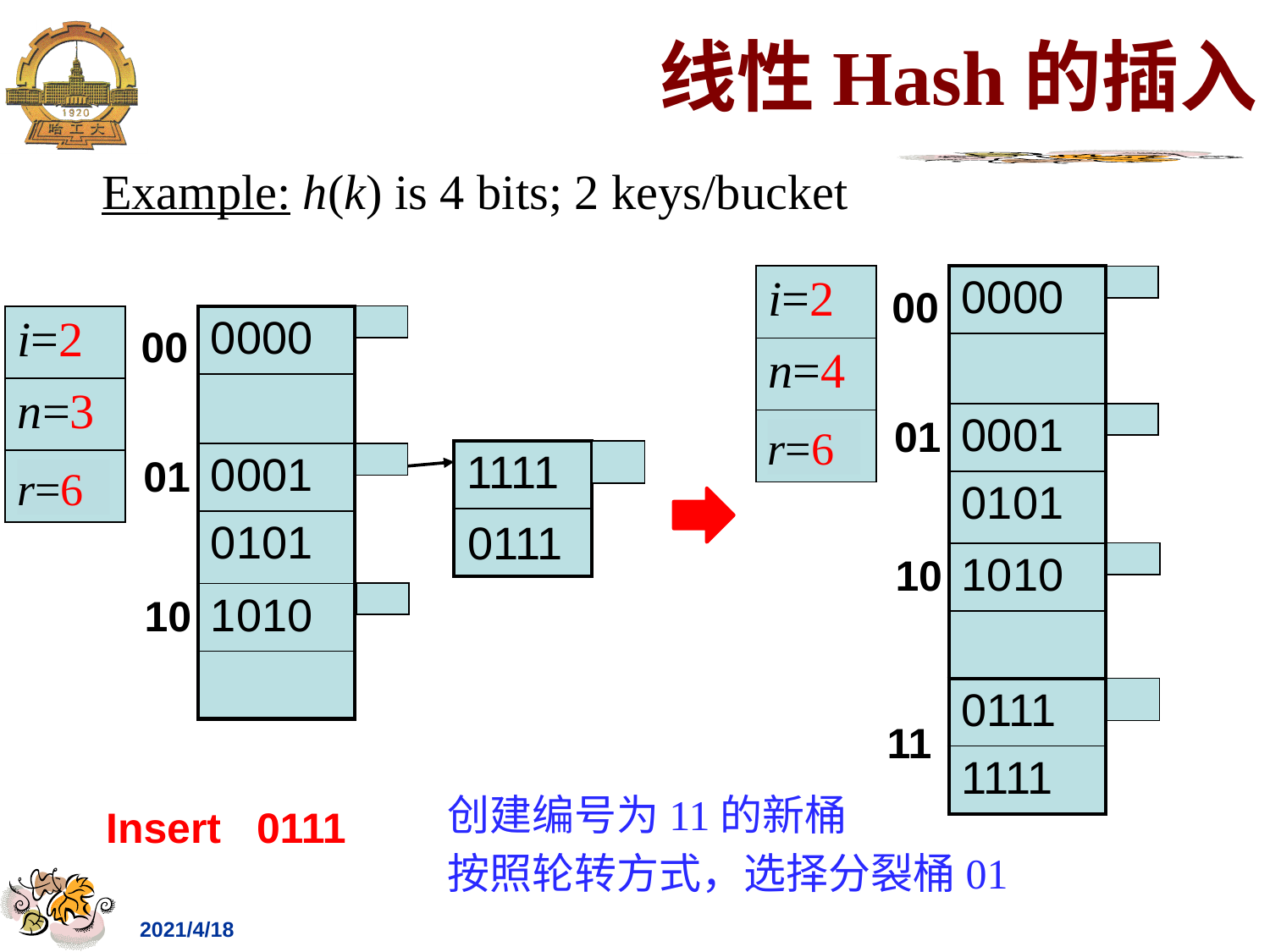

# 线性Hash的插入
Example: h(k) is 4 bits; 2 keys/bucket
| i=2 |
| --- |
| n=4 |
| r=5 |
| 0000 |
| --- |
|  |
| 0001 |
| 0101 |
| 1010 |
|  |

00
| i=2 |
| --- |
| n=3 |
| r=5 |
| 0000 |
| --- |
|  |
| 0001 |
| 0101 |
| 1010 |
|  |

00
01

r=6
| 1111 |
| --- |
|  |

01

r=6

0111
10

10

| 0111 |
| --- |
| 1111 |

11
创建编号为11的新桶
Insert   0111
按照轮转方式，选择分裂桶01
2021/4/18